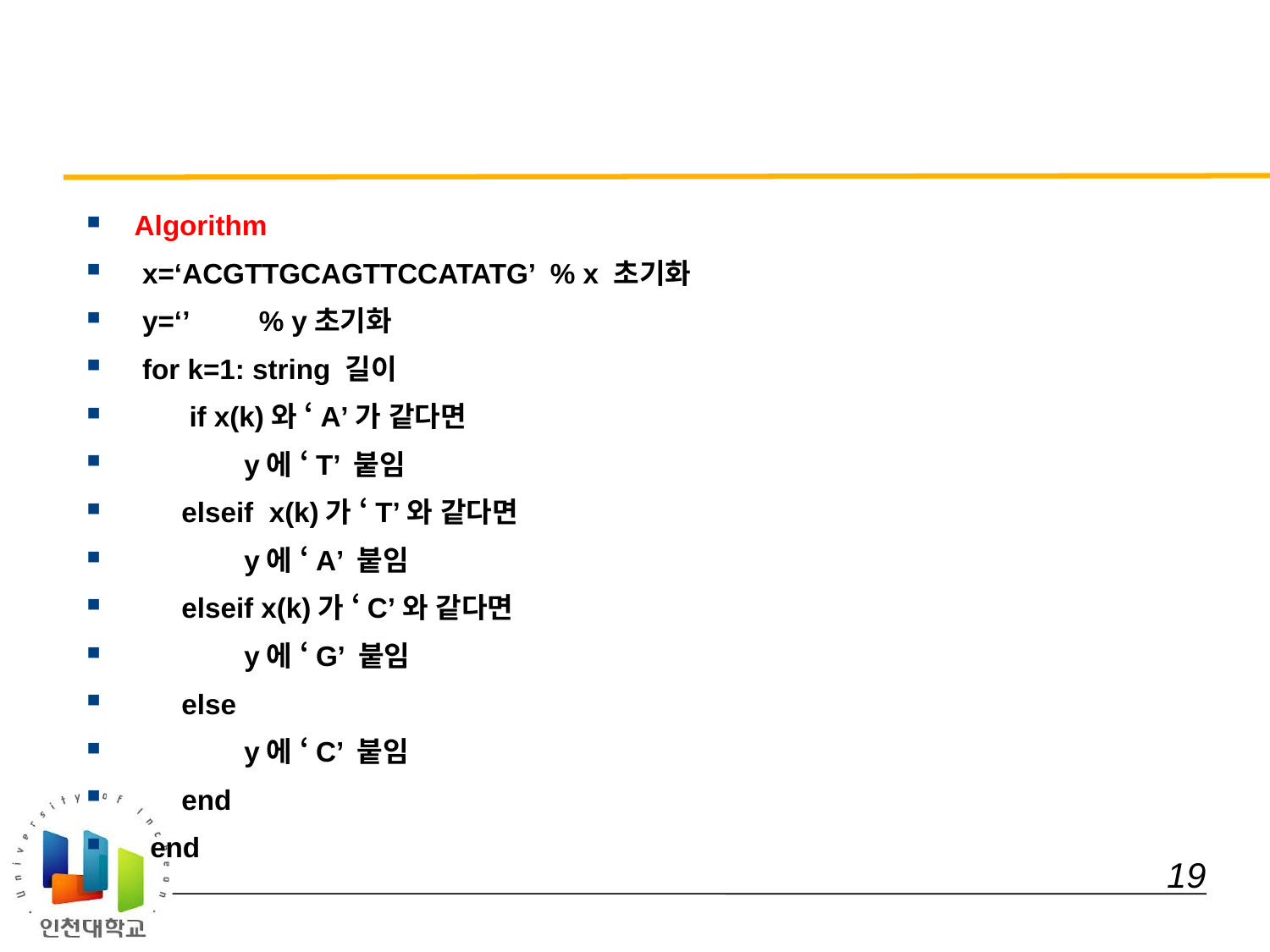

#
Algorithm
 x=‘ACGTTGCAGTTCCATATG’  % x 초기화
 y=‘’         % y초기화
 for k=1: string 길이
       if x(k)와 ‘A’가 같다면
              y에 ‘T’ 붙임
      elseif  x(k)가 ‘T’와 같다면
              y에 ‘A’ 붙임
      elseif x(k)가 ‘C’와 같다면
              y에 ‘G’ 붙임
      else
              y에 ‘C’ 붙임
      end
  end
 19